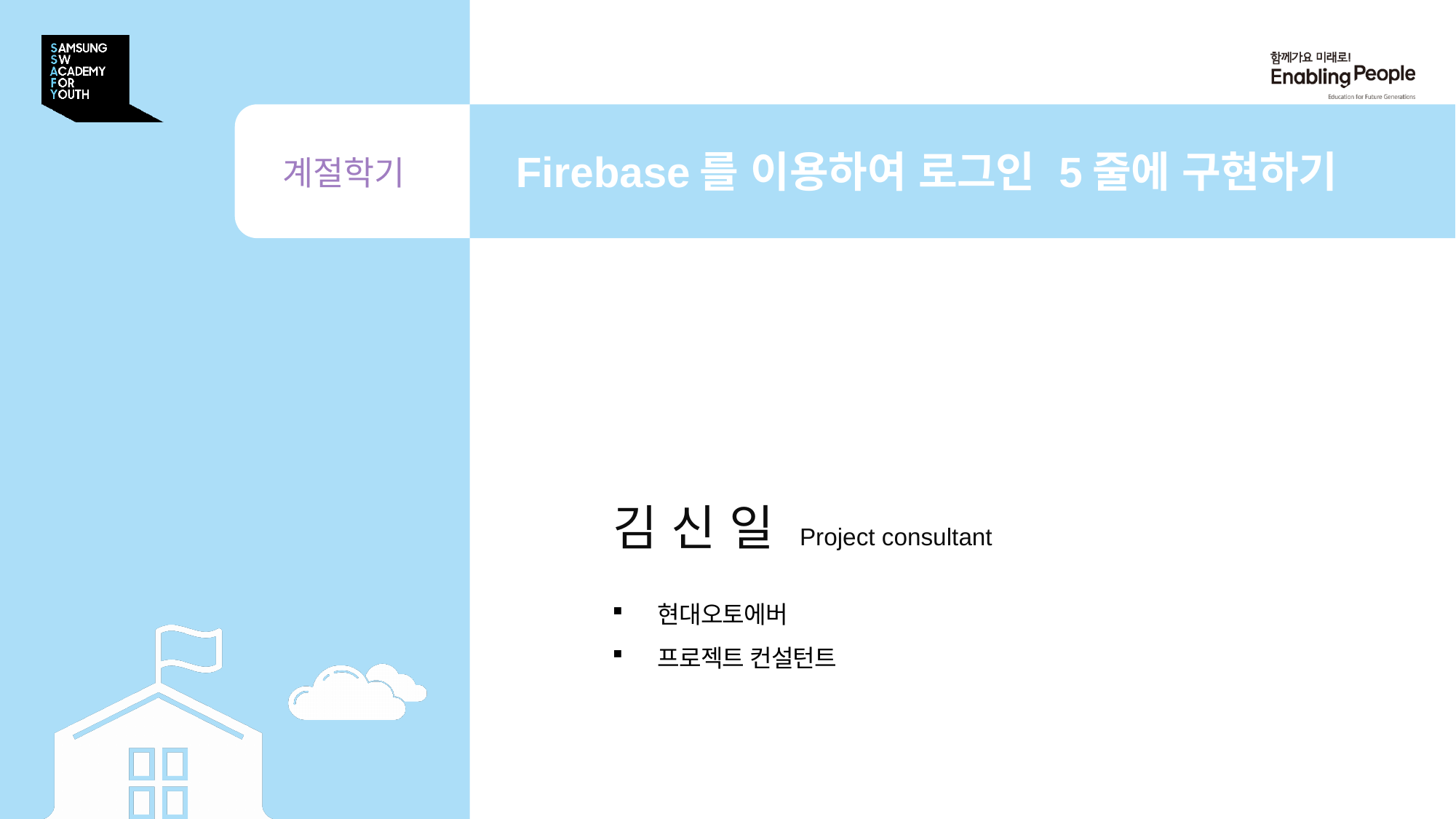

Firebase를 이용하여 로그인 5줄에 구현하기
계절학기
김 신 일 Project consultant
현대오토에버
프로젝트 컨설턴트